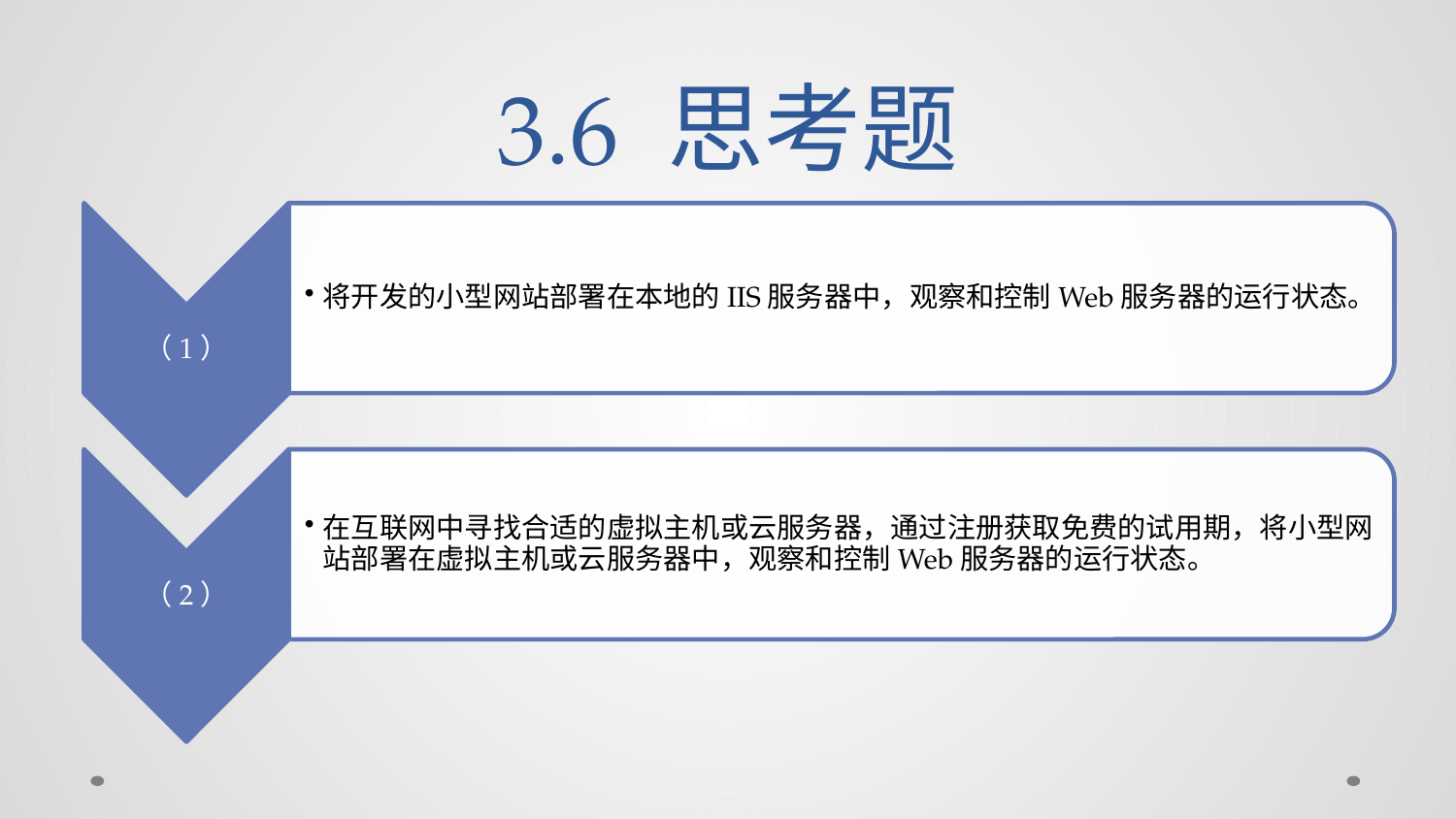

# 3.6 思考题
（1）
将开发的小型网站部署在本地的IIS服务器中，观察和控制Web服务器的运行状态。
（2）
在互联网中寻找合适的虚拟主机或云服务器，通过注册获取免费的试用期，将小型网站部署在虚拟主机或云服务器中，观察和控制Web服务器的运行状态。